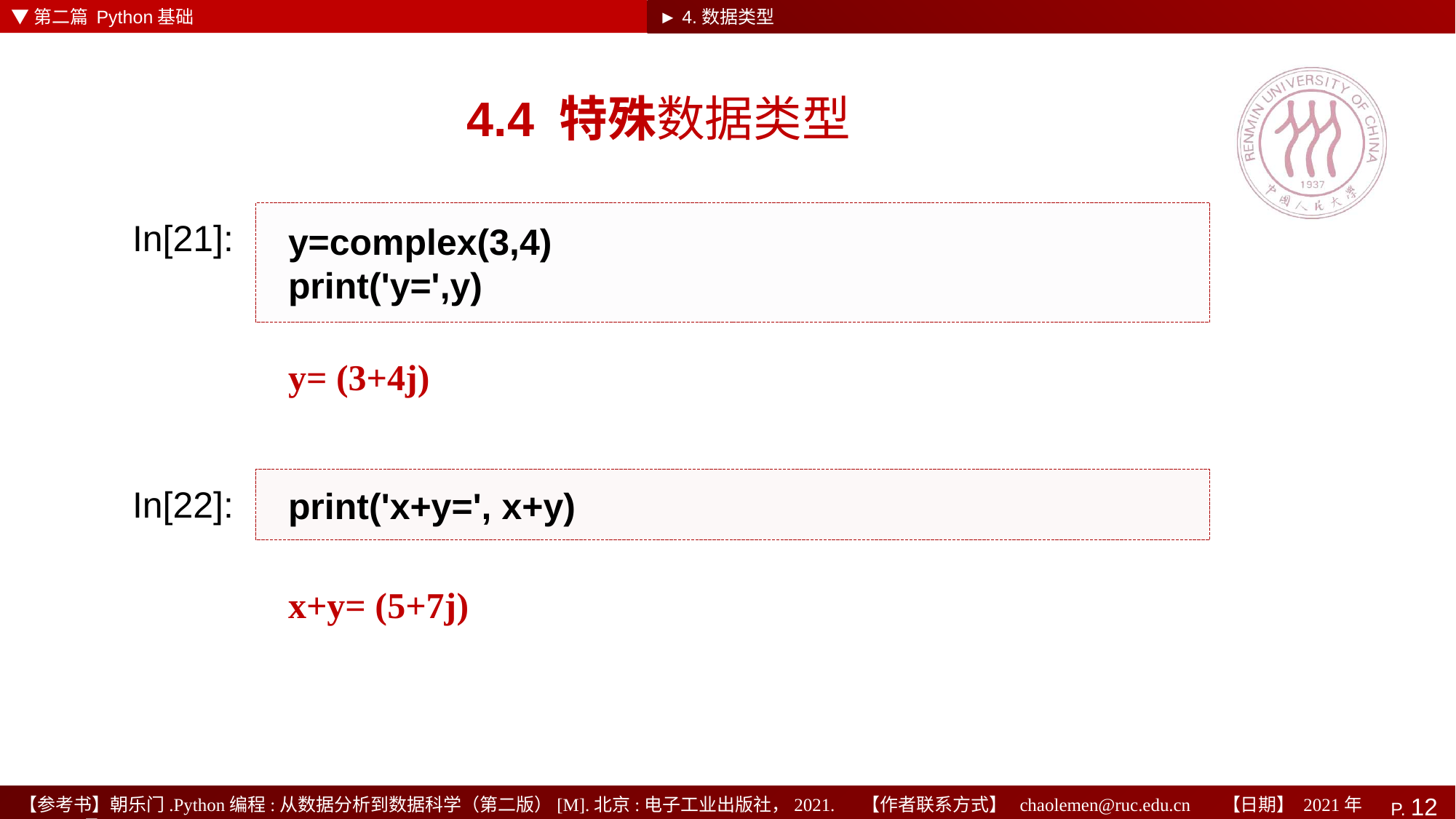

▼第二篇 Python基础
► 4.数据类型
# 4.4 特殊数据类型
y=complex(3,4)
print('y=',y)
In[21]:
y= (3+4j)
print('x+y=', x+y)
In[22]:
x+y= (5+7j)